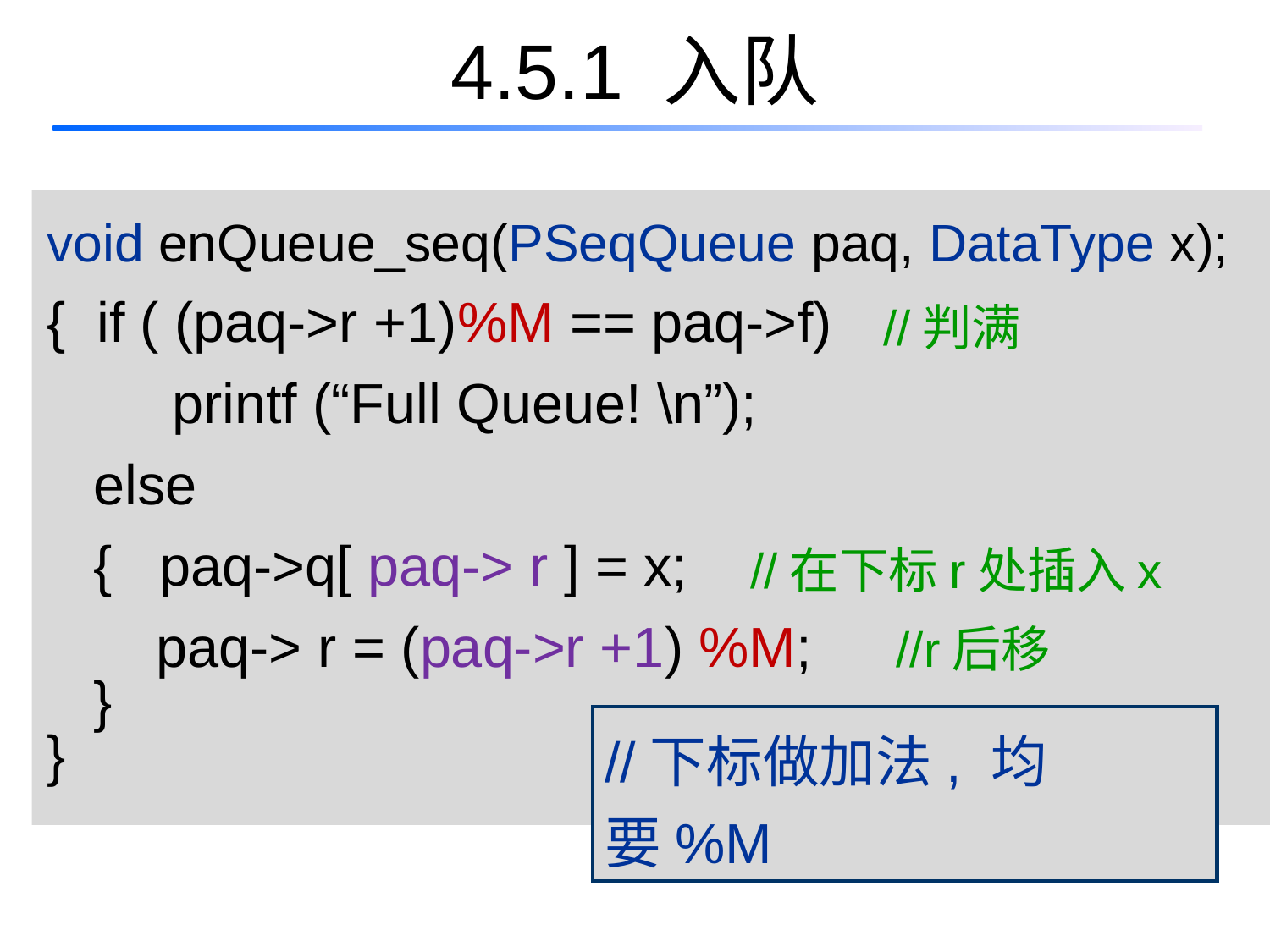

# 4.5.1 入队

void enQueue_seq(PSeqQueue paq, DataType x);
{  if ( (paq->r +1)%M == paq->f)
        printf (“Full Queue! \n”);
   else
   {   paq->q[ paq-> r ] = x;
       paq-> r = (paq->r +1) %M;
   }
}
//判满
//在下标r处插入x
//r后移
//下标做加法, 均要%M